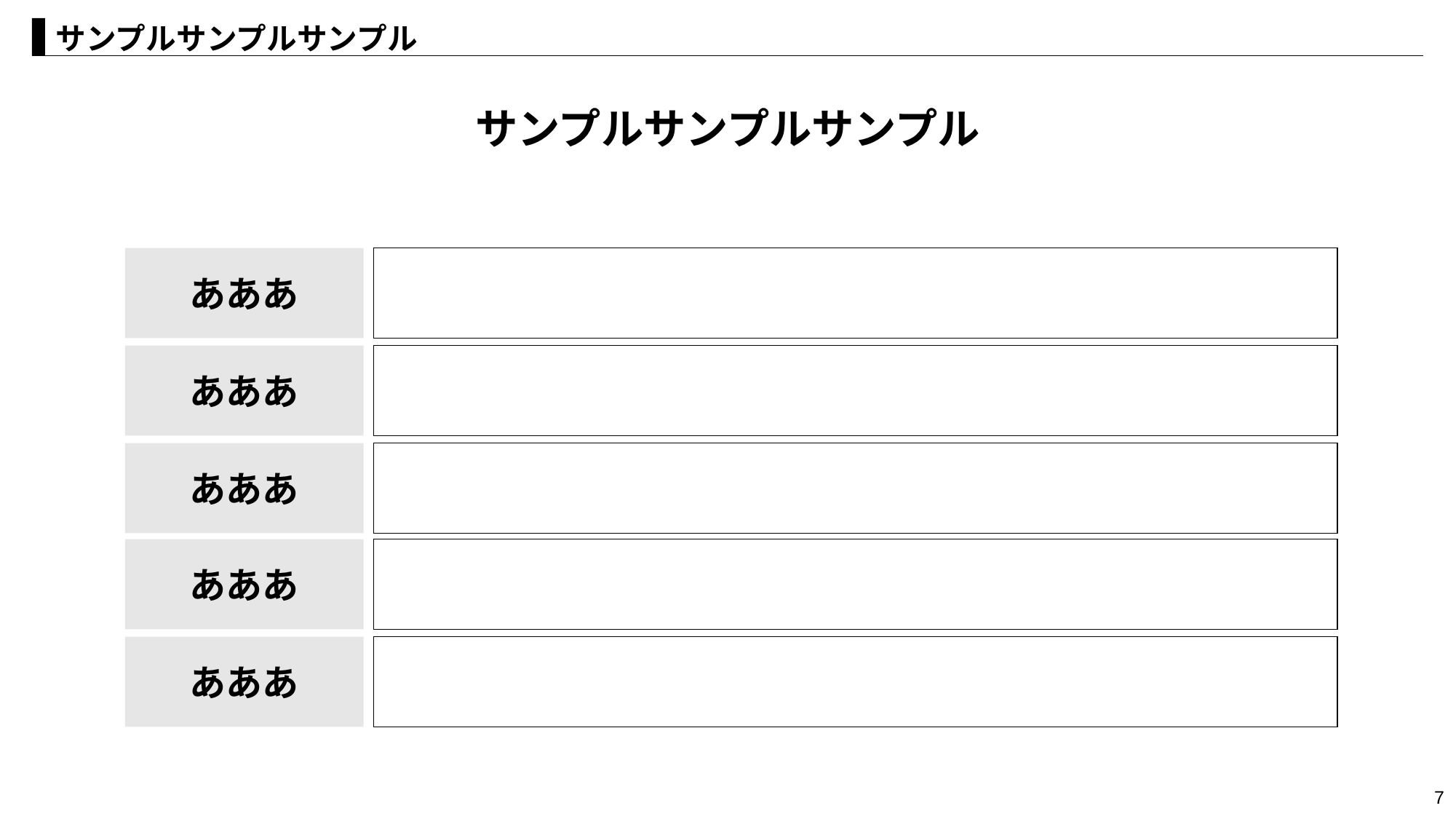

サンプルサンプルサンプル

サンプルサンプルサンプル
あああ

あああ

あああ

あああ

あああ

7